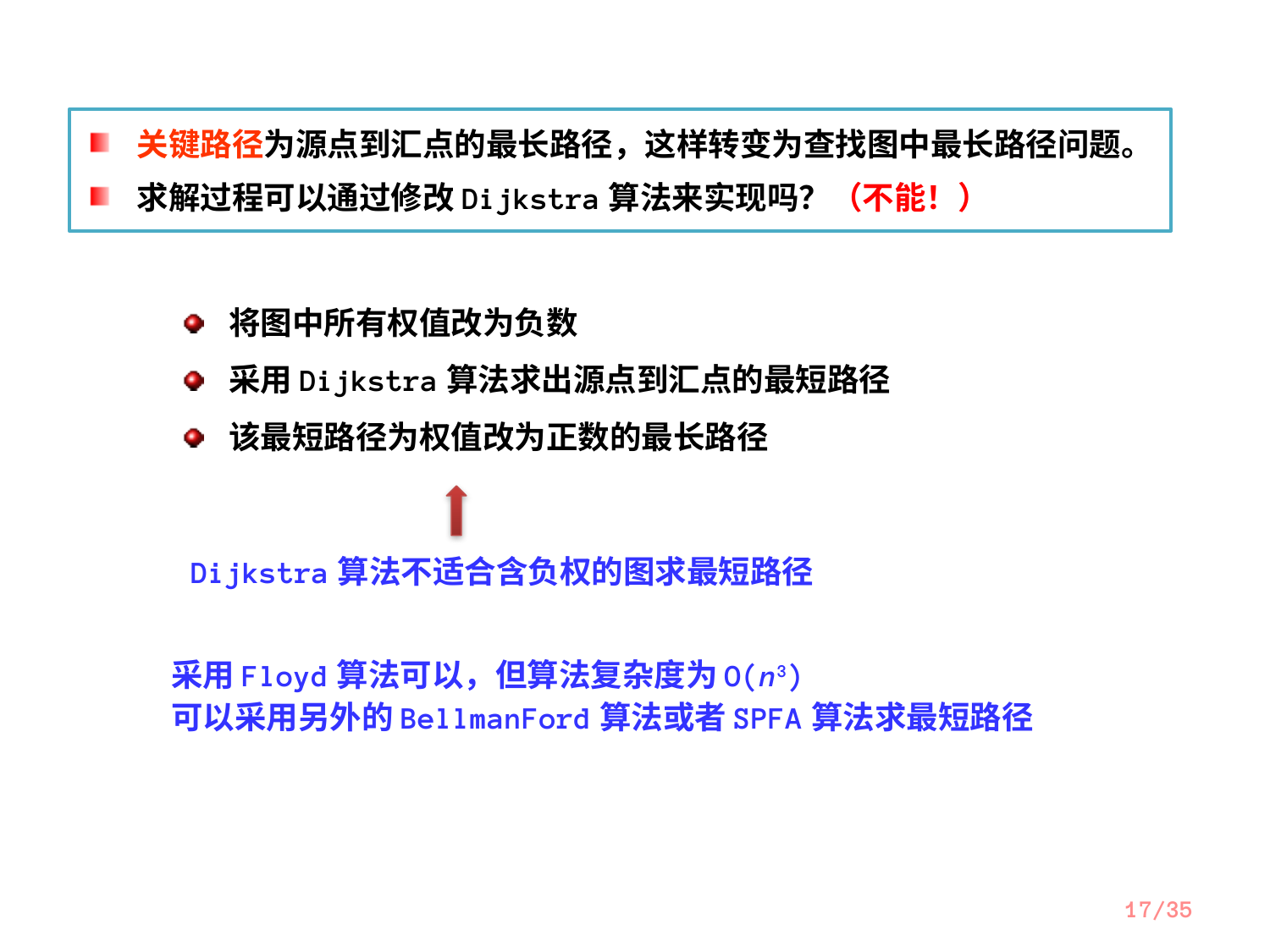

关键路径为源点到汇点的最长路径，这样转变为查找图中最长路径问题。
求解过程可以通过修改Dijkstra算法来实现吗？（不能！）
将图中所有权值改为负数
采用Dijkstra算法求出源点到汇点的最短路径
该最短路径为权值改为正数的最长路径

Dijkstra算法不适合含负权的图求最短路径
采用Floyd算法可以，但算法复杂度为O(n3)
可以采用另外的BellmanFord算法或者SPFA算法求最短路径
17/35